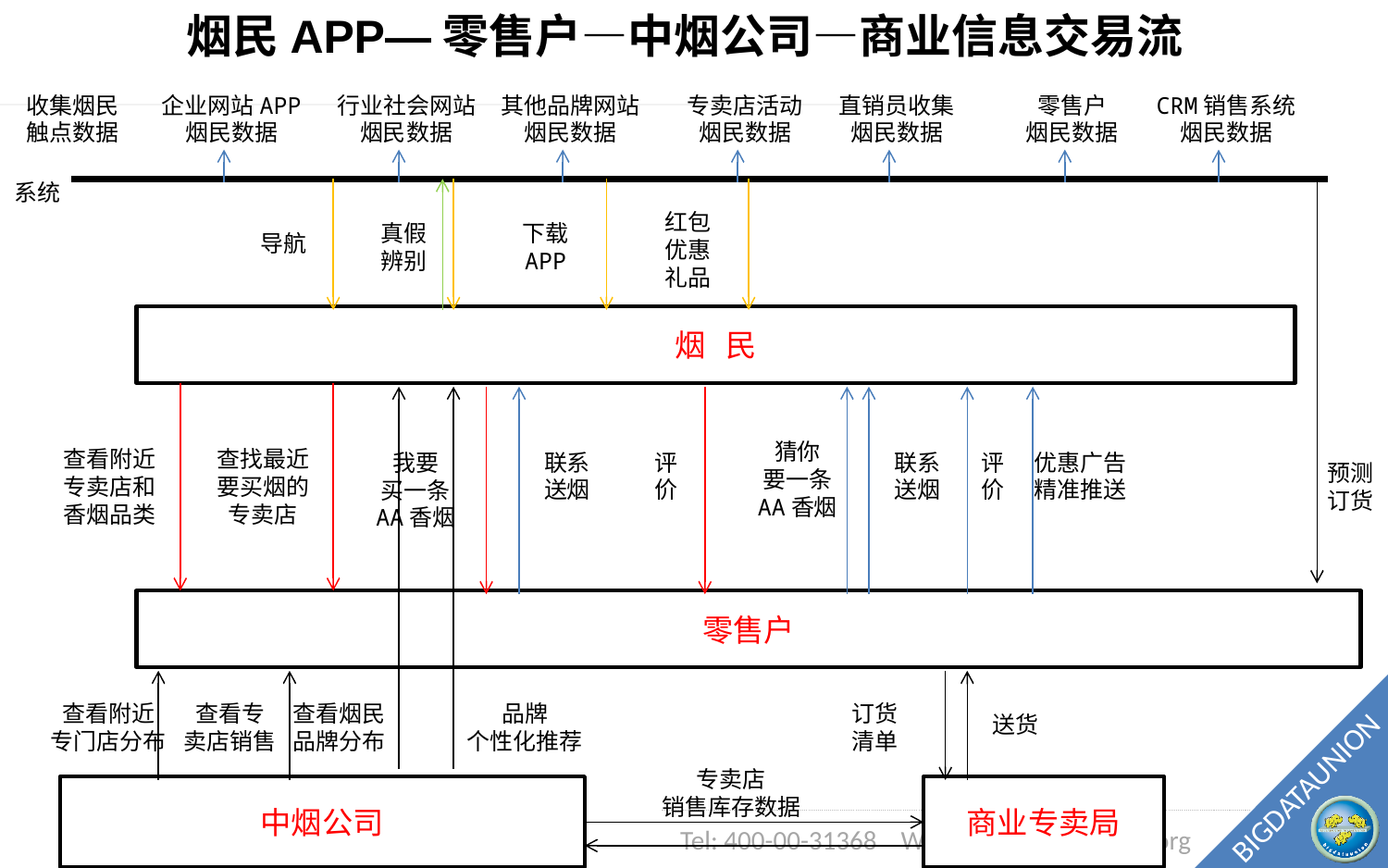

烟民APP—零售户—中烟公司—商业信息交易流
收集烟民
触点数据
企业网站APP
烟民数据
行业社会网站
烟民数据
其他品牌网站
烟民数据
专卖店活动
烟民数据
直销员收集
烟民数据
零售户
烟民数据
CRM销售系统
烟民数据
系统
红包
优惠
礼品
真假
辨别
下载
APP
导航
烟   民
猜你
要一条
AA香烟
查看附近
专卖店和
香烟品类
查找最近
要买烟的
专卖店
我要
买一条
AA香烟
联系
送烟
评
价
联系
送烟
评
价
优惠广告
精准推送
预测
订货
零售户
查看附近
专门店分布
查看专
卖店销售
查看烟民
品牌分布
品牌
个性化推荐
订货
清单
送货
专卖店
销售库存数据
中烟公司
商业专卖局